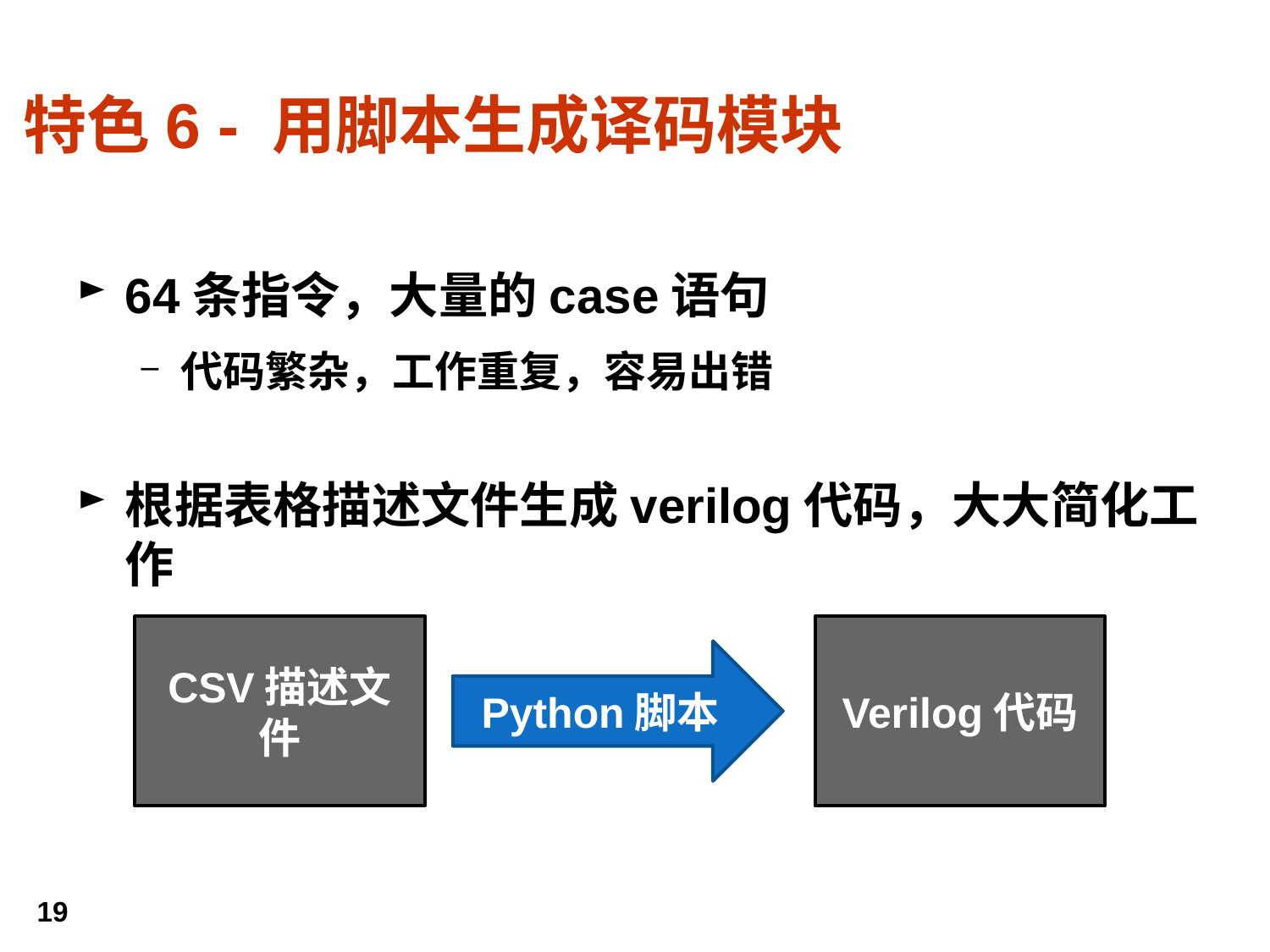

# 特色6 - 用脚本生成译码模块
64条指令，大量的case语句
代码繁杂，工作重复，容易出错

根据表格描述文件生成verilog代码，大大简化工作

CSV描述文件
Verilog代码
Python脚本
19